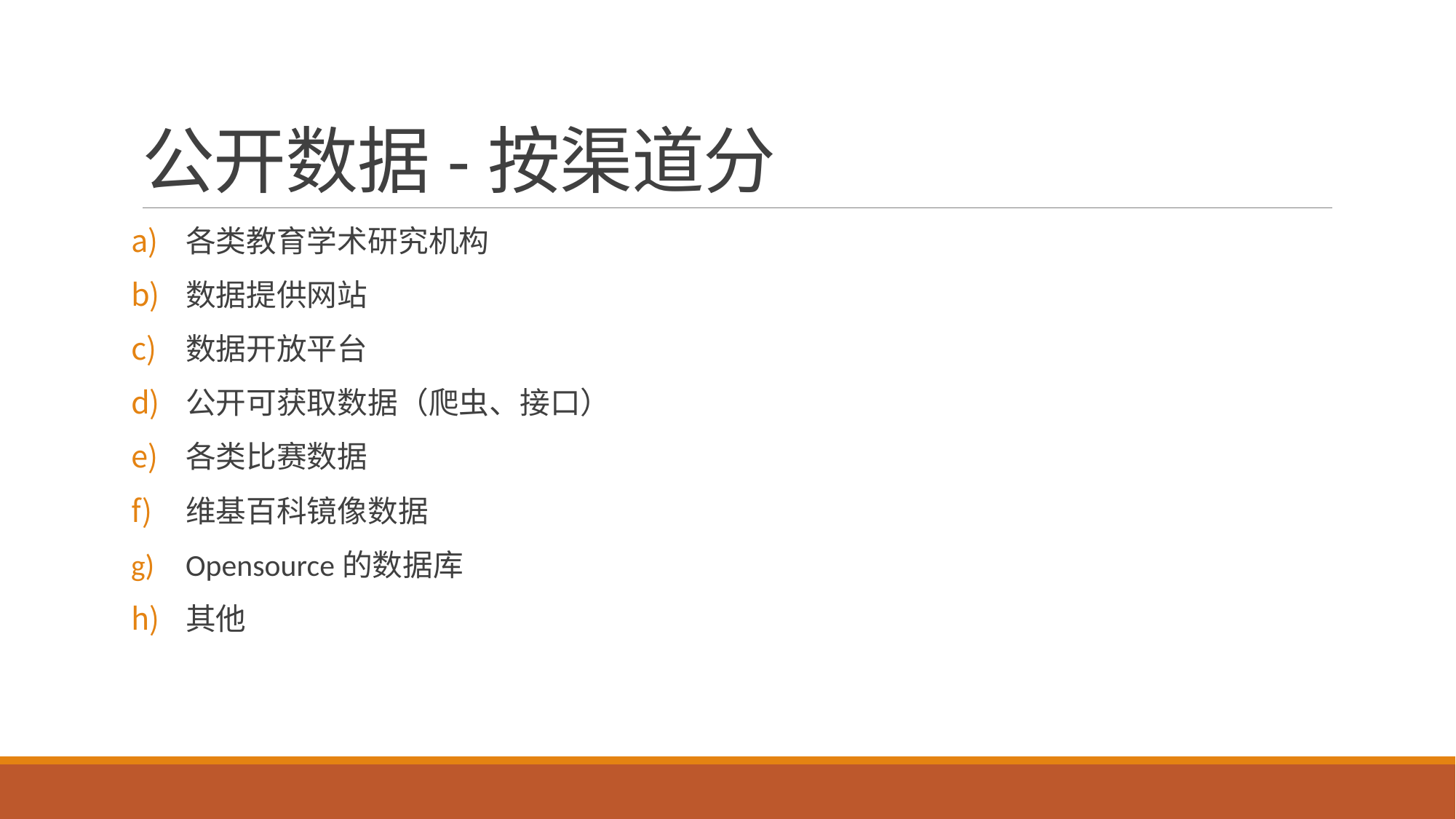

# 公开数据-按渠道分
各类教育学术研究机构
数据提供网站
数据开放平台
公开可获取数据（爬虫、接口）
各类比赛数据
维基百科镜像数据
Opensource的数据库
其他